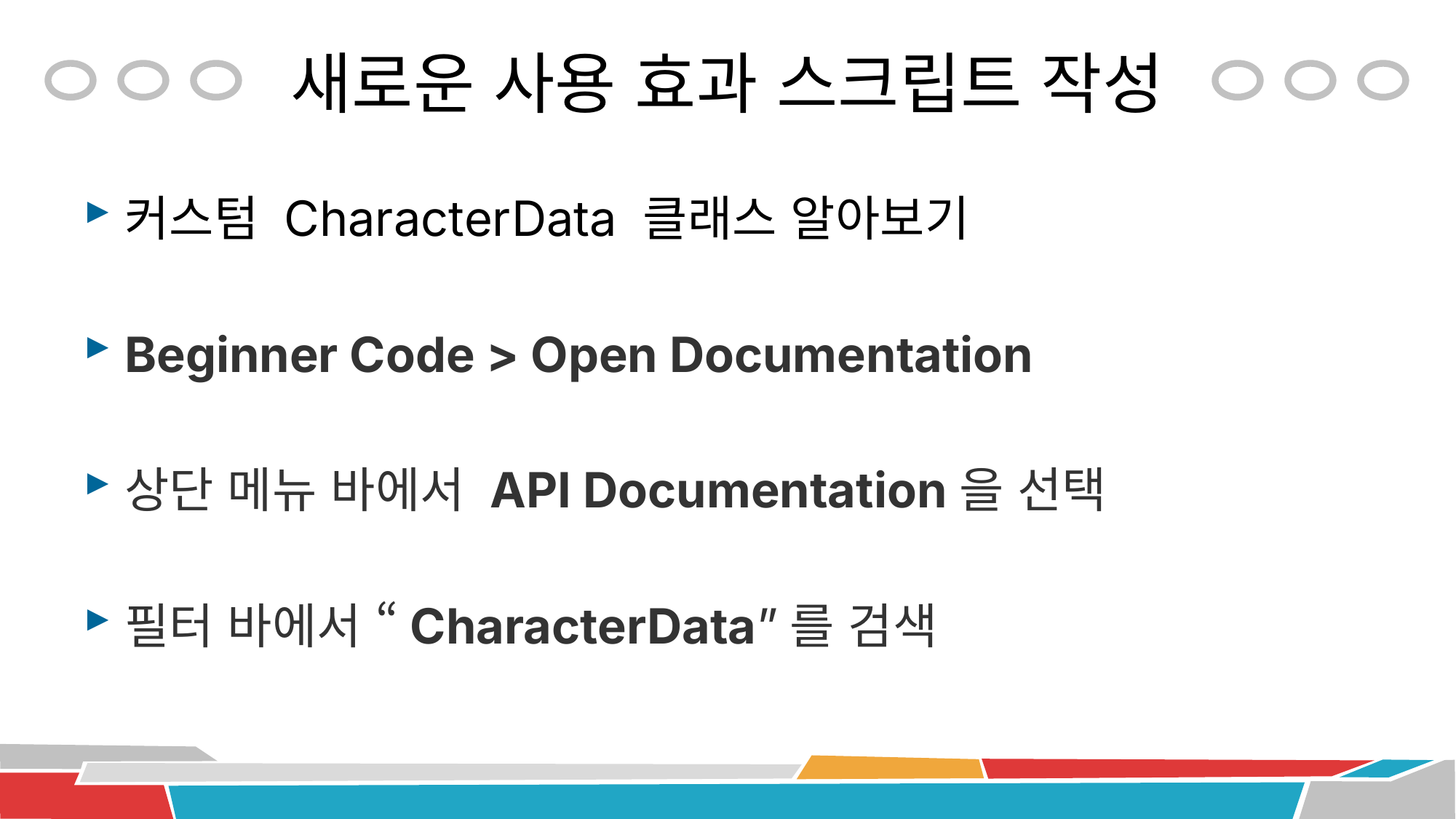

# 새로운 사용 효과 스크립트 작성
커스텀 CharacterData 클래스 알아보기

Beginner Code > Open Documentation

상단 메뉴 바에서 API Documentation을 선택

필터 바에서 “CharacterData”를 검색